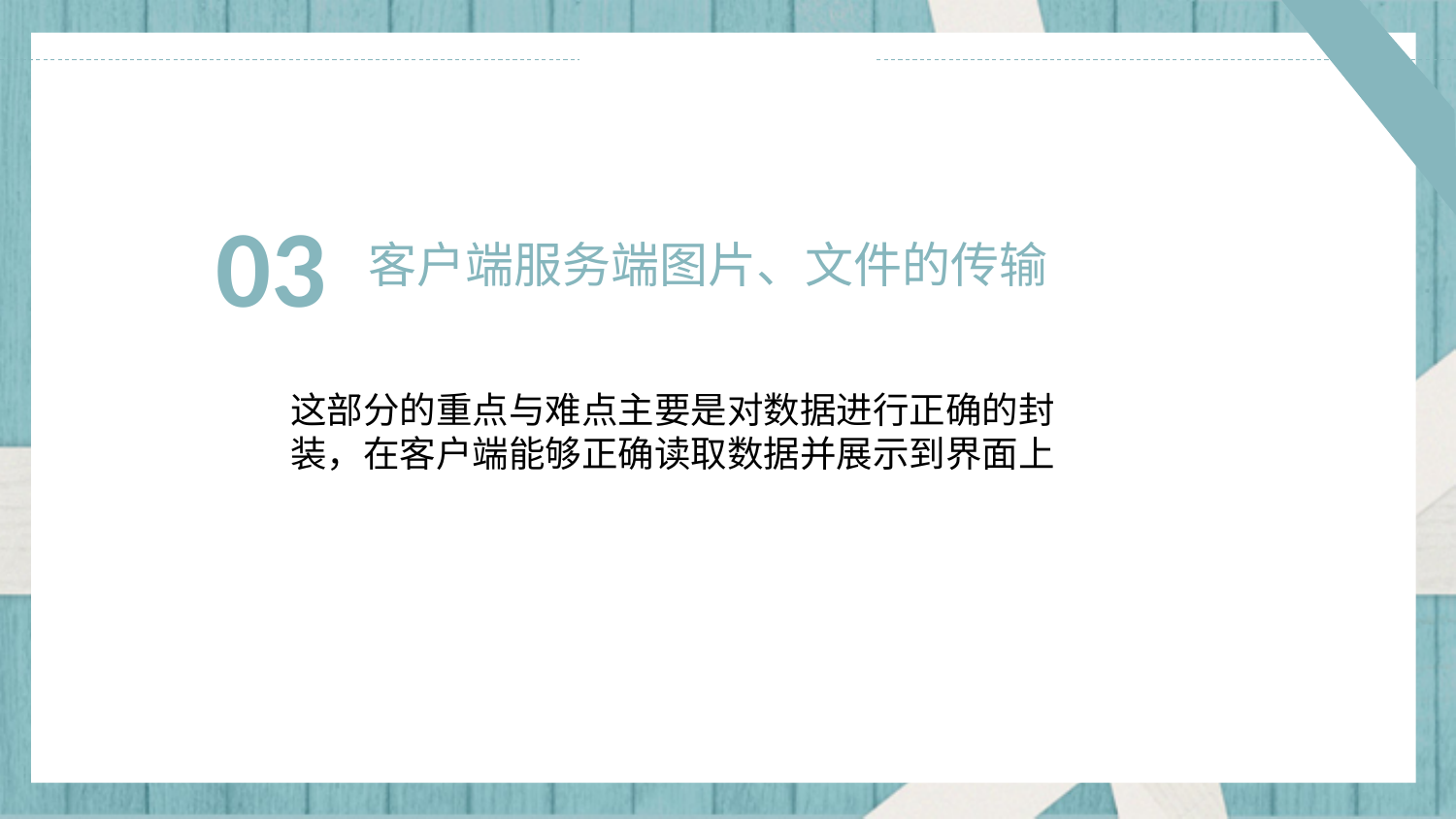

03
客户端服务端图片、文件的传输
这部分的重点与难点主要是对数据进行正确的封装，在客户端能够正确读取数据并展示到界面上